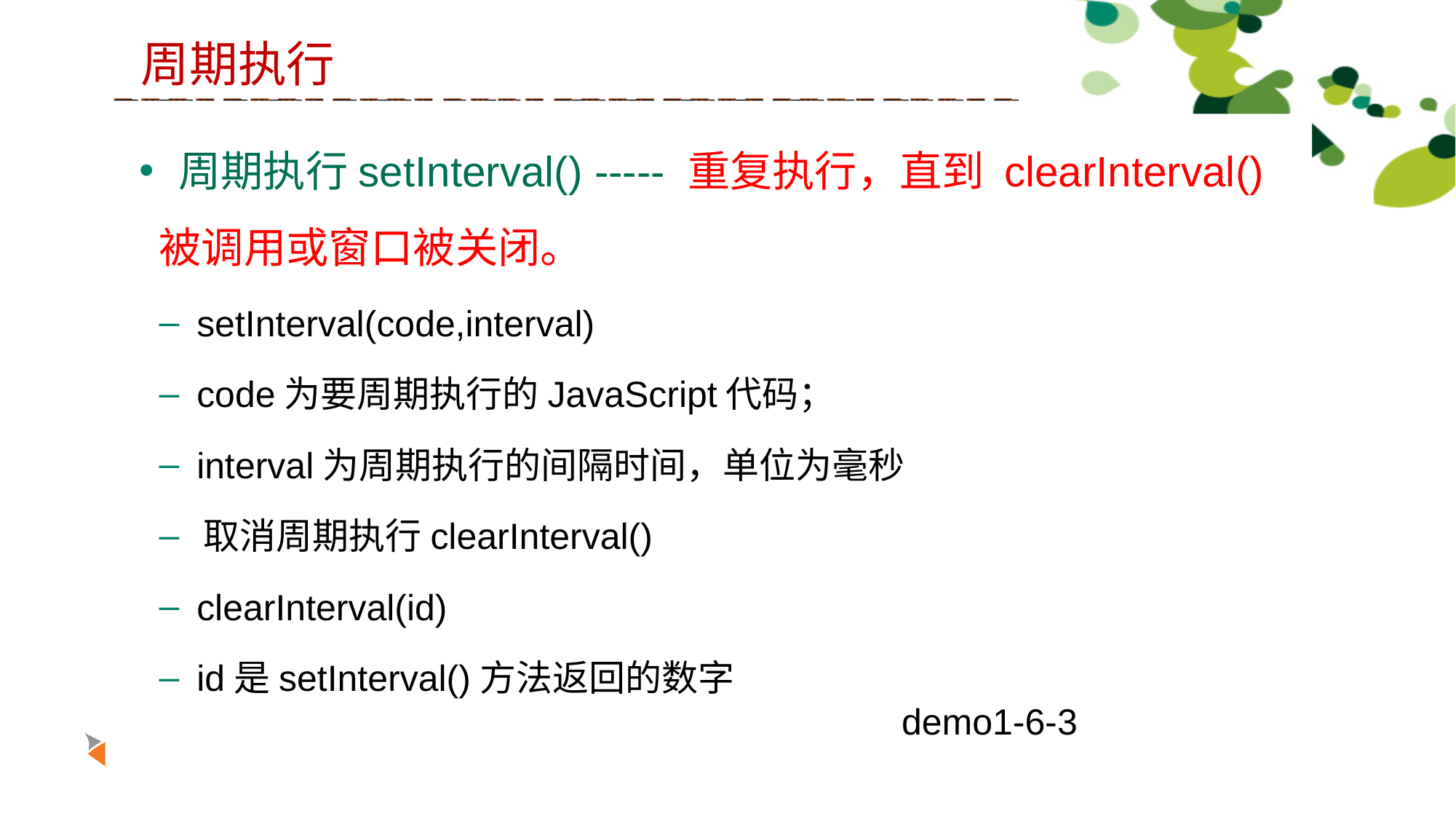

周期执行
 周期执行setInterval() ----- 重复执行，直到 clearInterval() 被调用或窗口被关闭。
 setInterval(code,interval)
 code为要周期执行的JavaScript代码；
 interval为周期执行的间隔时间，单位为毫秒
 取消周期执行clearInterval()
 clearInterval(id)
 id是setInterval()方法返回的数字

demo1-6-3